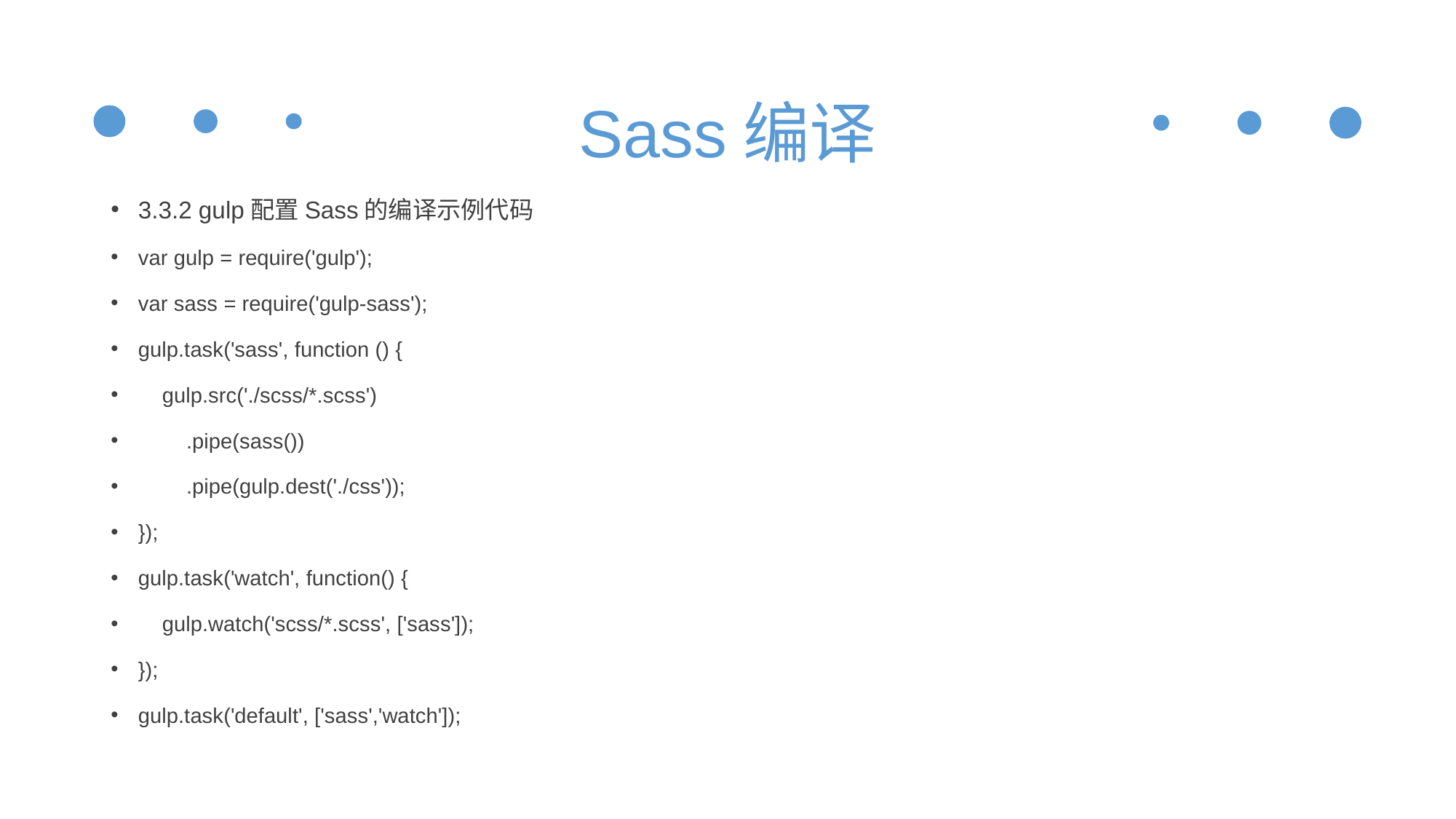

# Sass编译
3.3.2 gulp配置Sass的编译示例代码
var gulp = require('gulp');
var sass = require('gulp-sass');
gulp.task('sass', function () {
    gulp.src('./scss/*.scss')
        .pipe(sass())
        .pipe(gulp.dest('./css'));
});
gulp.task('watch', function() {
    gulp.watch('scss/*.scss', ['sass']);
});
gulp.task('default', ['sass','watch']);